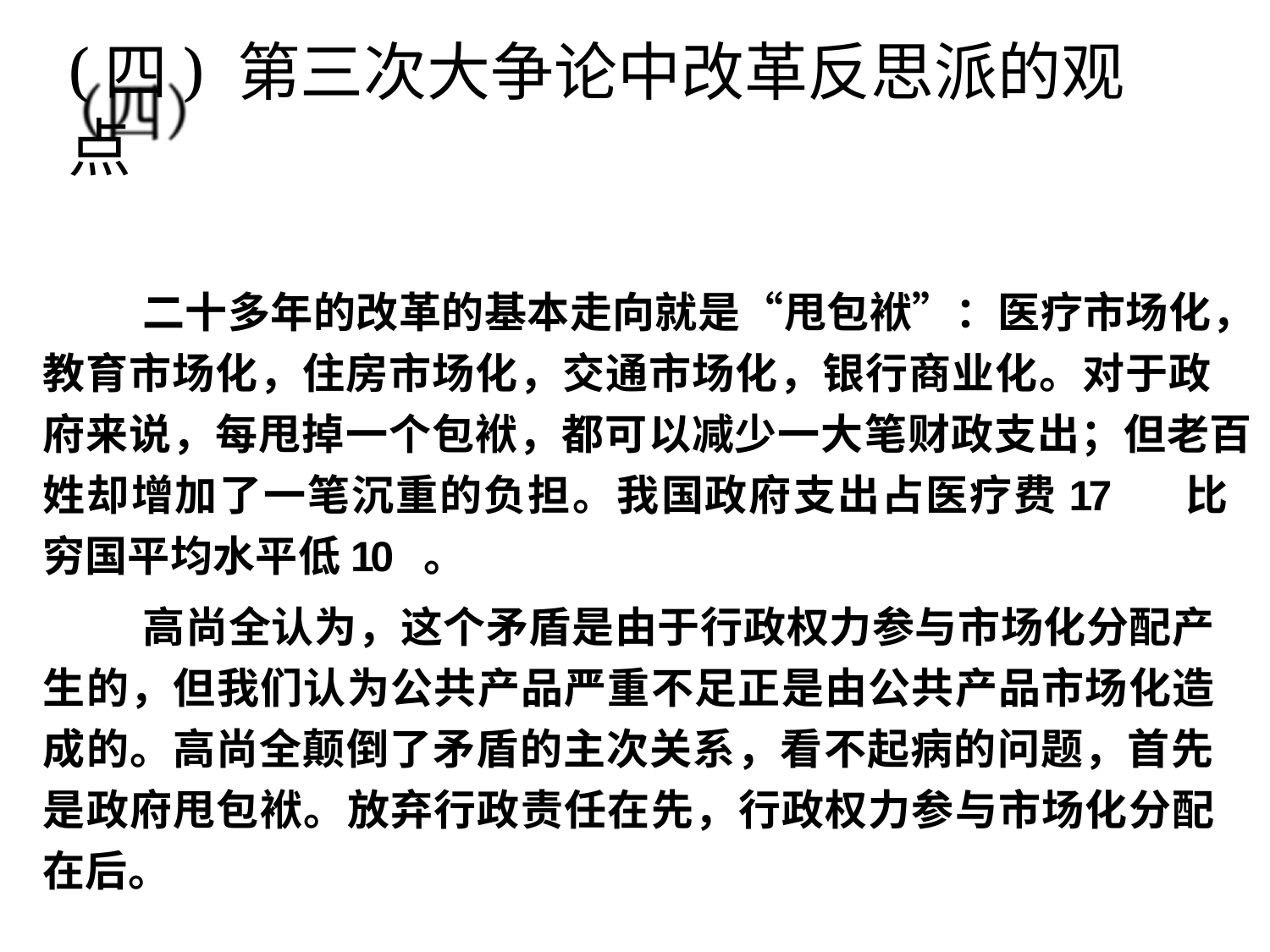

# (四) 第三次大争论中改革反思派的观点
二十多年的改革的基本走向就是“甩包袱”：医疗市场化， 教育市场化，住房市场化，交通市场化，银行商业化。对于政 府来说，每甩掉一个包袱，都可以减少一大笔财政支出；但老百 姓却增加了一笔沉重的负担。我国政府支出占医疗费17	比 穷国平均水平低10	。
高尚全认为，这个矛盾是由于行政权力参与市场化分配产 生的，但我们认为公共产品严重不足正是由公共产品市场化造 成的。高尚全颠倒了矛盾的主次关系，看不起病的问题，首先 是政府甩包袱。放弃行政责任在先，行政权力参与市场化分配 在后。